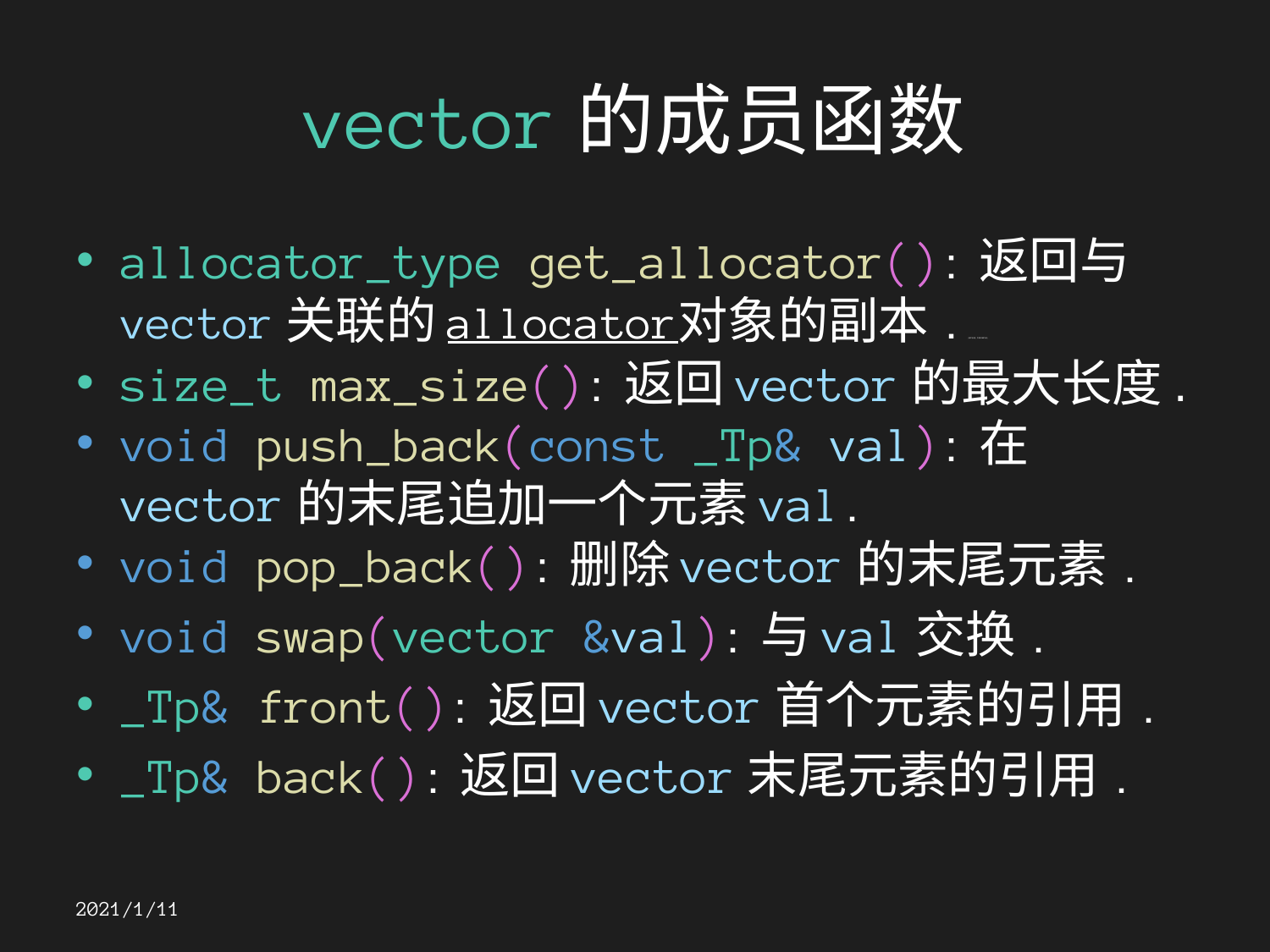

# vector的成员函数
allocator_type get_allocator():返回与vector关联的allocator对象的副本.(我不会用,不做详细介绍)

size_t max_size():返回vector的最大长度.
void push_back(const _Tp& val):在vector的末尾追加一个元素val.
void pop_back():删除vector的末尾元素.
void swap(vector &val):与val交换.
_Tp& front():返回vector首个元素的引用.
_Tp& back():返回vector末尾元素的引用.

2021/1/11